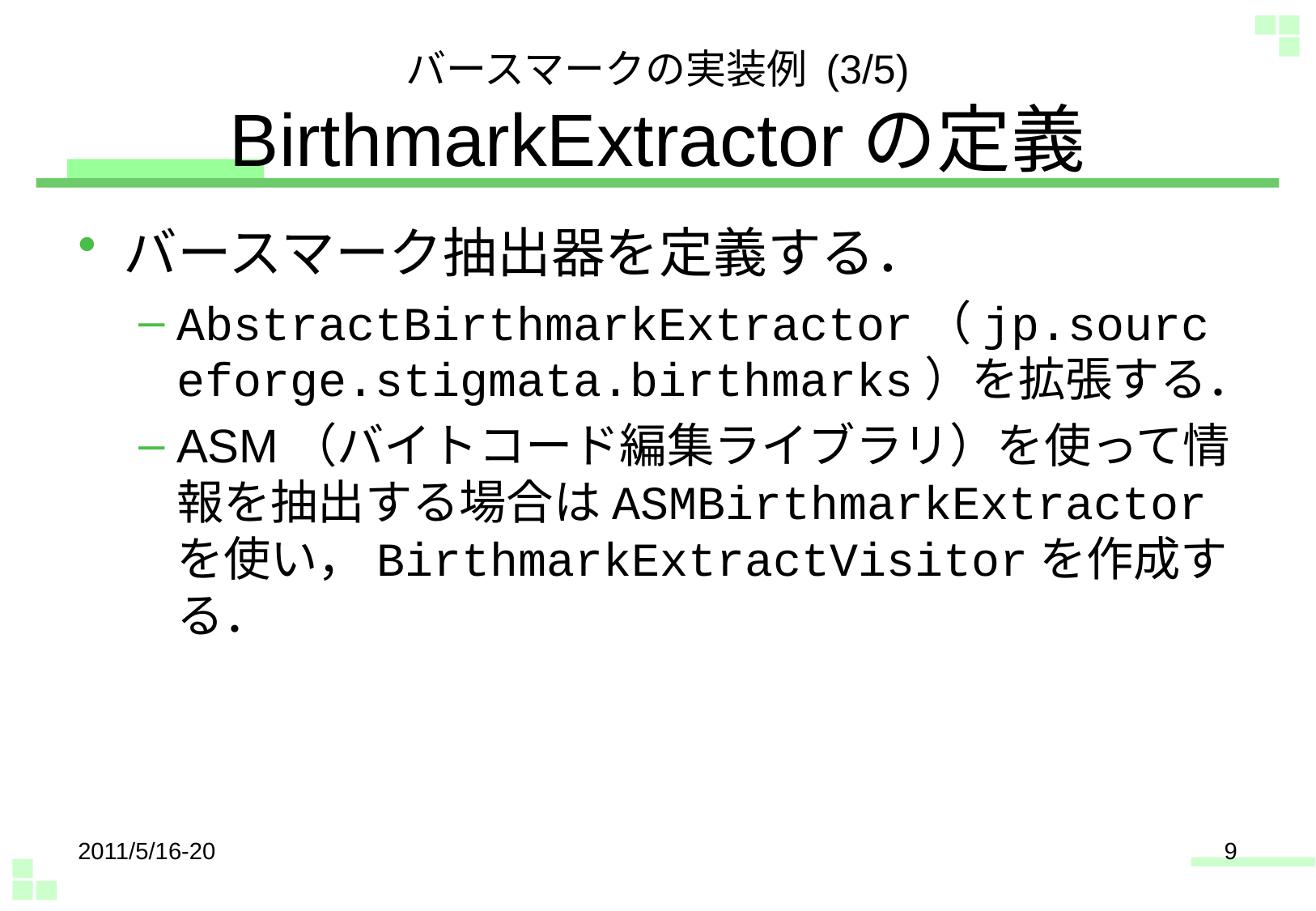

# バースマークの実装例 (3/5) BirthmarkExtractorの定義
バースマーク抽出器を定義する．
AbstractBirthmarkExtractor（jp.sourceforge.stigmata.birthmarks）を拡張する．
ASM（バイトコード編集ライブラリ）を使って情報を抽出する場合はASMBirthmarkExtractorを使い，BirthmarkExtractVisitorを作成する．
2011/5/16-20
9